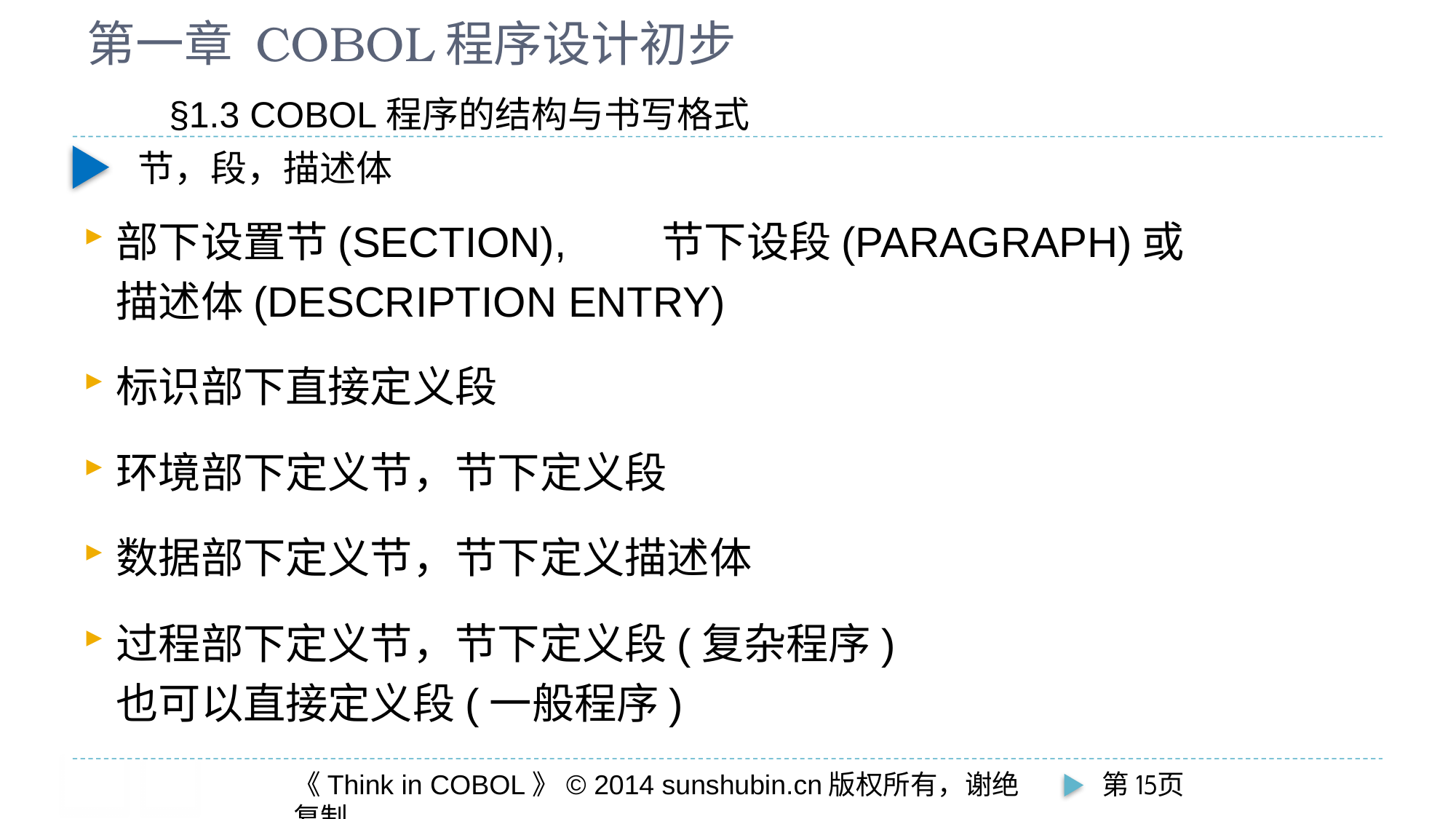

# 第一章 COBOL程序设计初步
§1.3 COBOL程序的结构与书写格式
节，段，描述体
部下设置节(SECTION),	节下设段(PARAGRAPH)或
	描述体(DESCRIPTION ENTRY)

标识部下直接定义段

环境部下定义节，节下定义段

数据部下定义节，节下定义描述体

过程部下定义节，节下定义段(复杂程序)
	也可以直接定义段(一般程序)